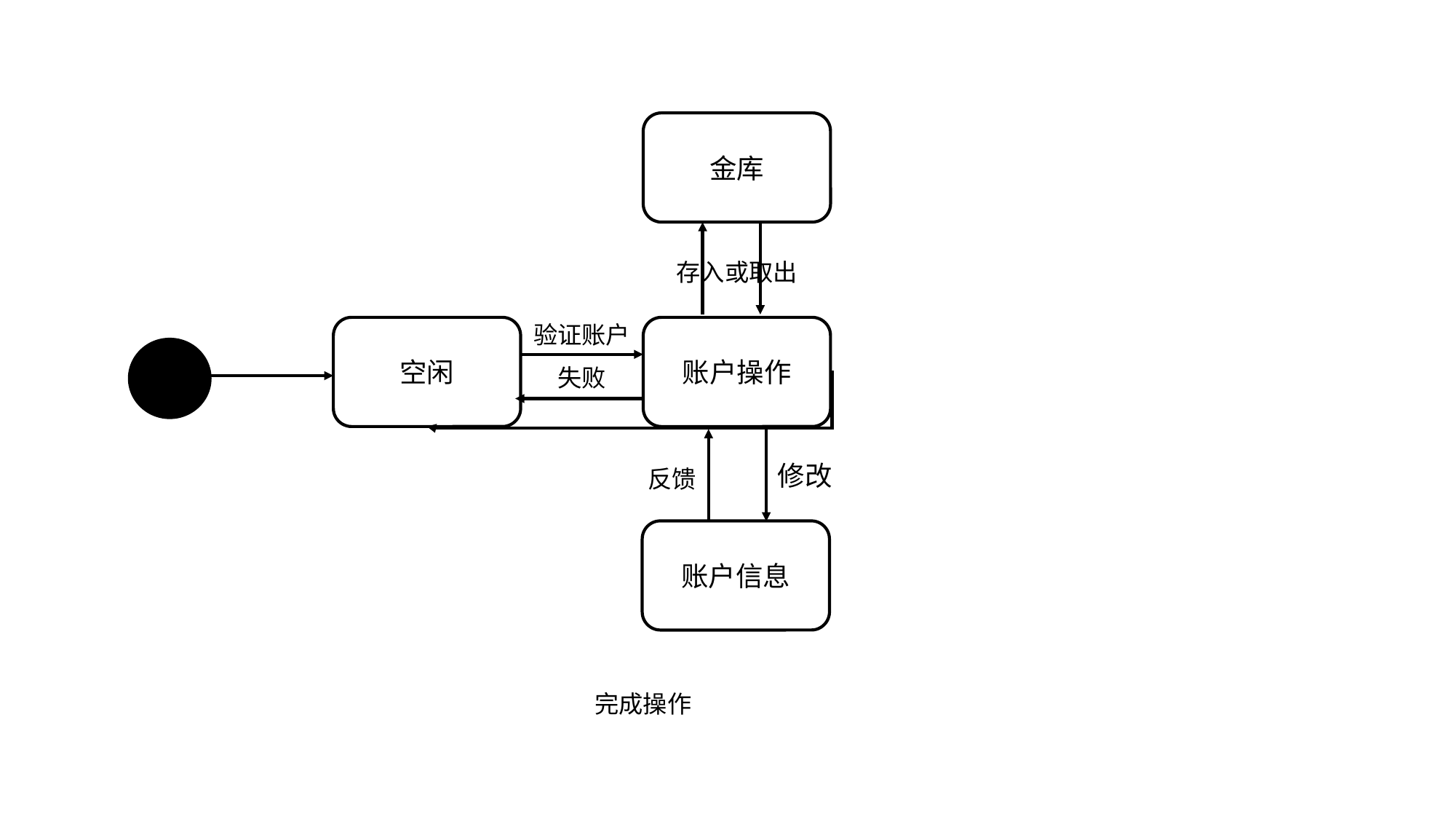

金库
存入或取出
验证账户
空闲
账户操作

失败
修改
反馈
账户信息
完成操作